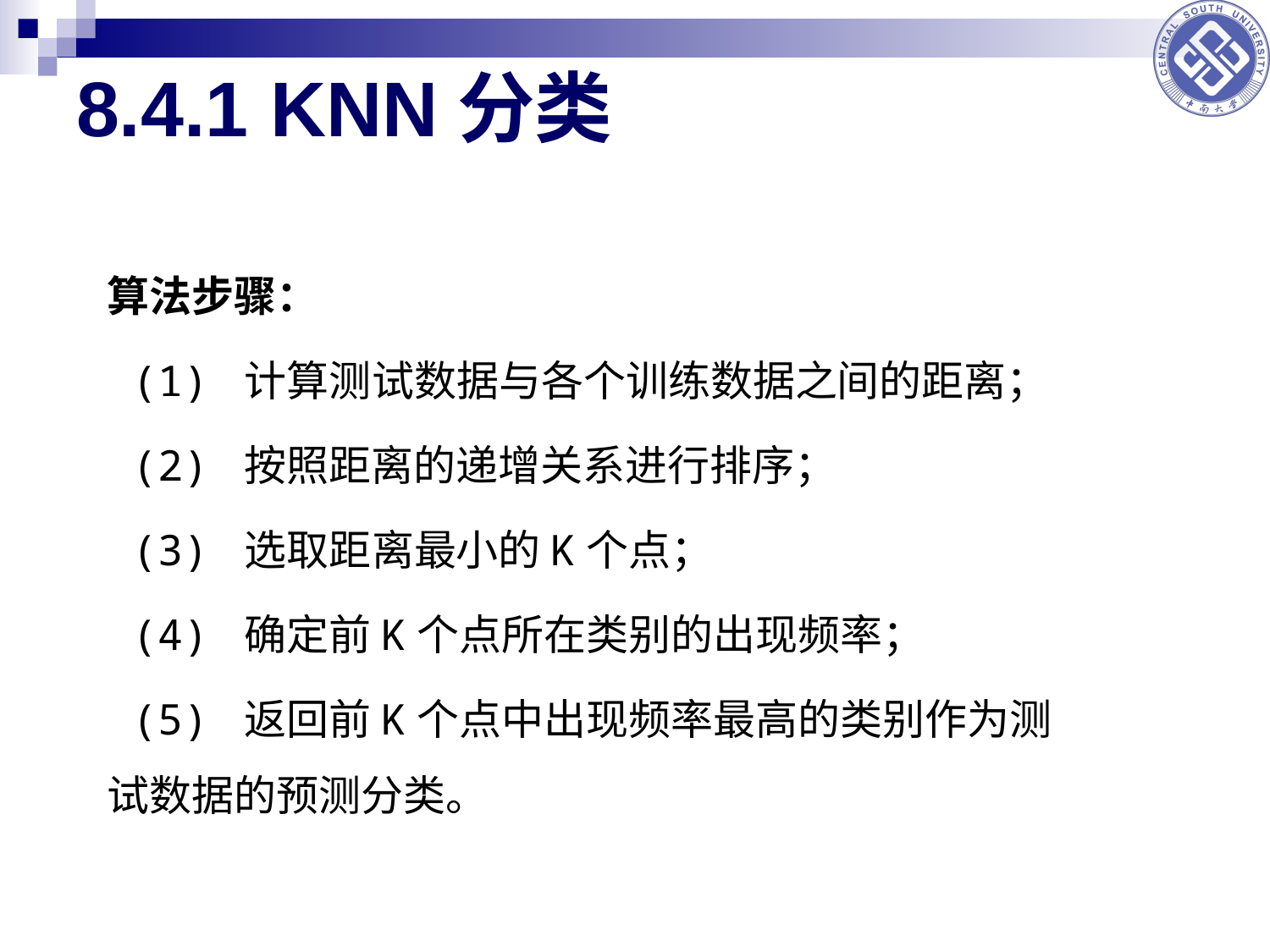

# 8.4.1 KNN分类
算法步骤：
 (1) 计算测试数据与各个训练数据之间的距离；
 (2) 按照距离的递增关系进行排序；
 (3) 选取距离最小的K个点；
 (4) 确定前K个点所在类别的出现频率；
 (5) 返回前K个点中出现频率最高的类别作为测试数据的预测分类。